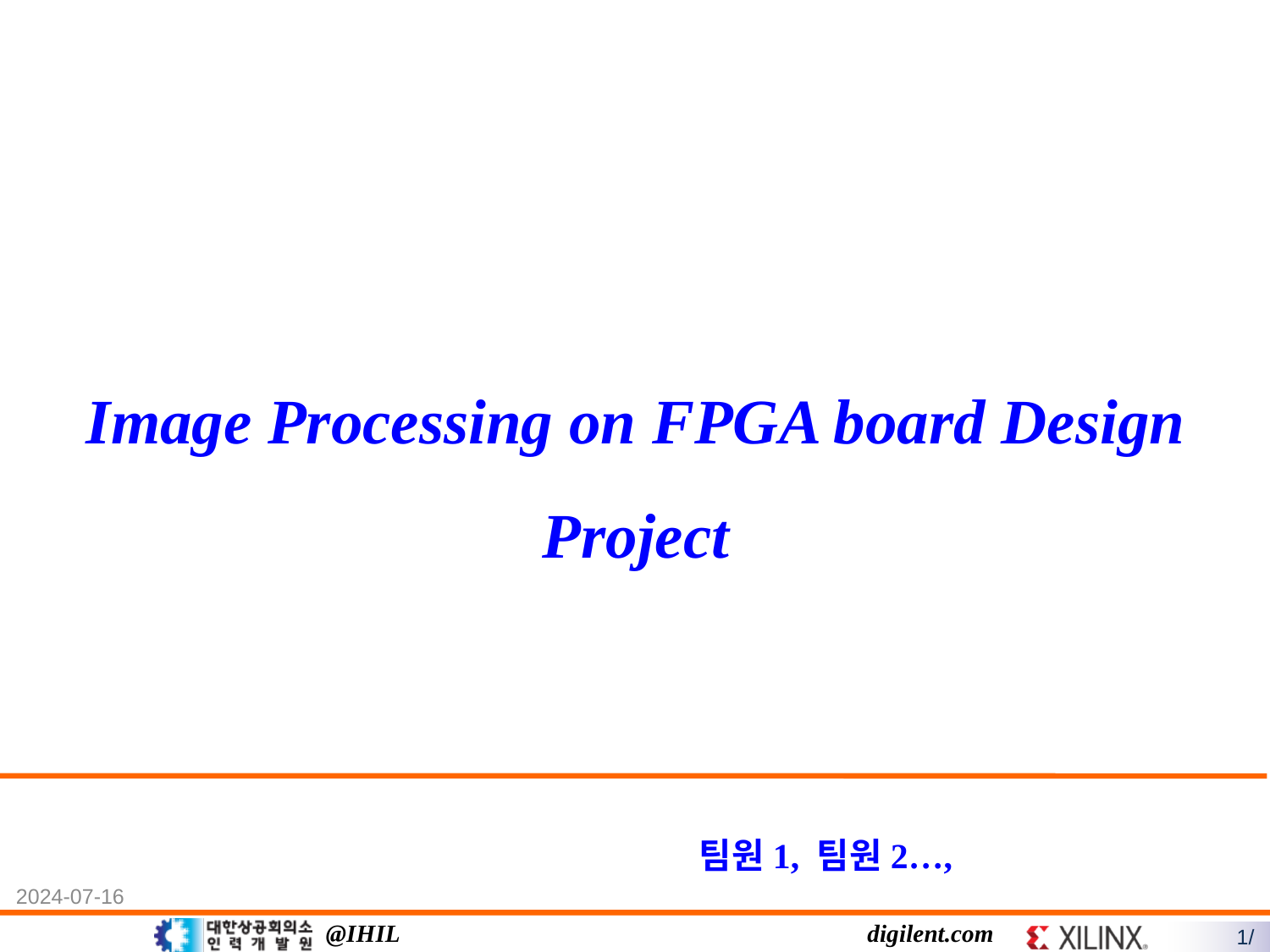

Image Processing on FPGA board Design Project
팀원1, 팀원2…,
2024-07-16